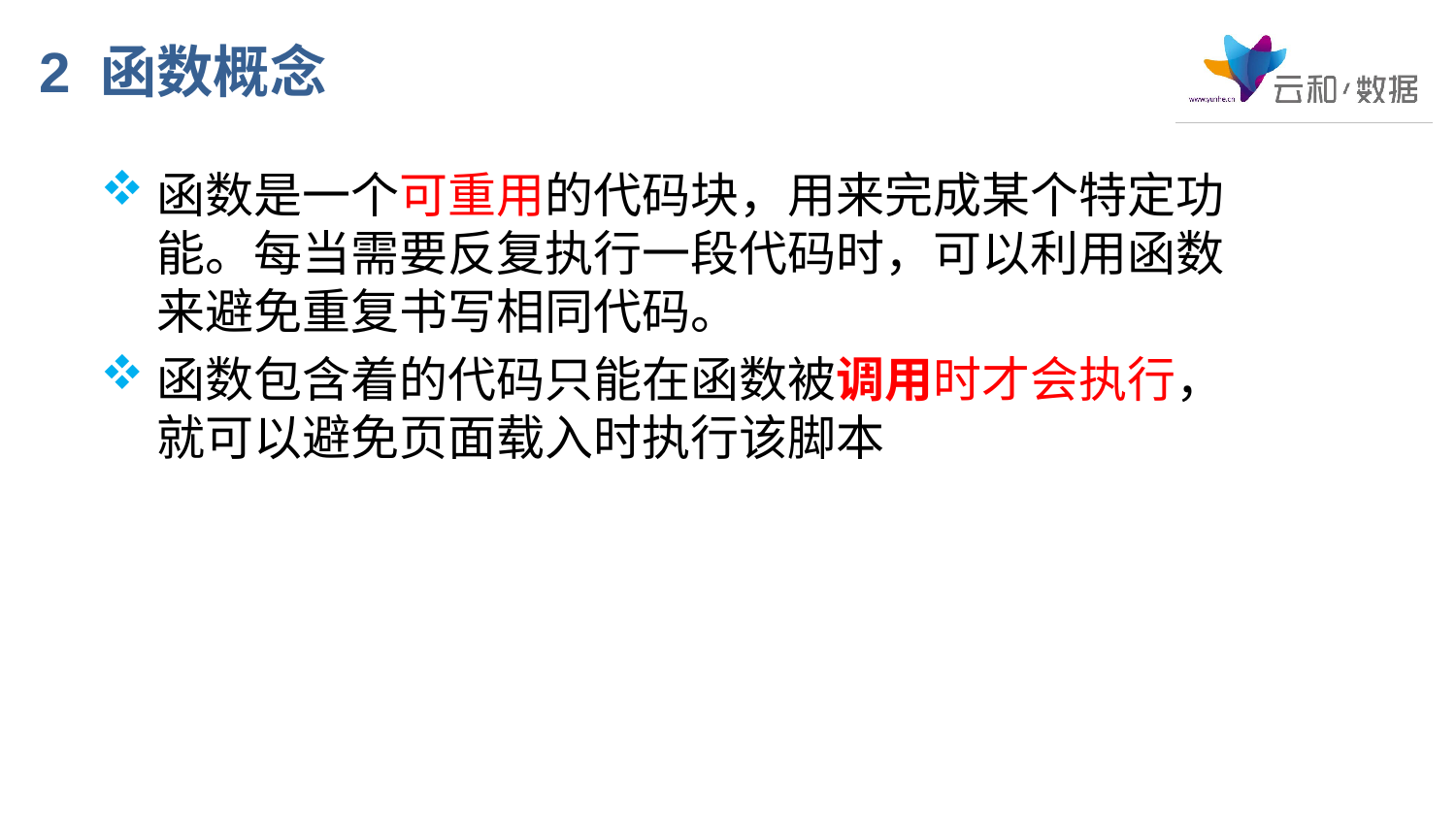

# 2 函数概念
函数是一个可重用的代码块，用来完成某个特定功能。每当需要反复执行一段代码时，可以利用函数来避免重复书写相同代码。
函数包含着的代码只能在函数被调用时才会执行，就可以避免页面载入时执行该脚本

17